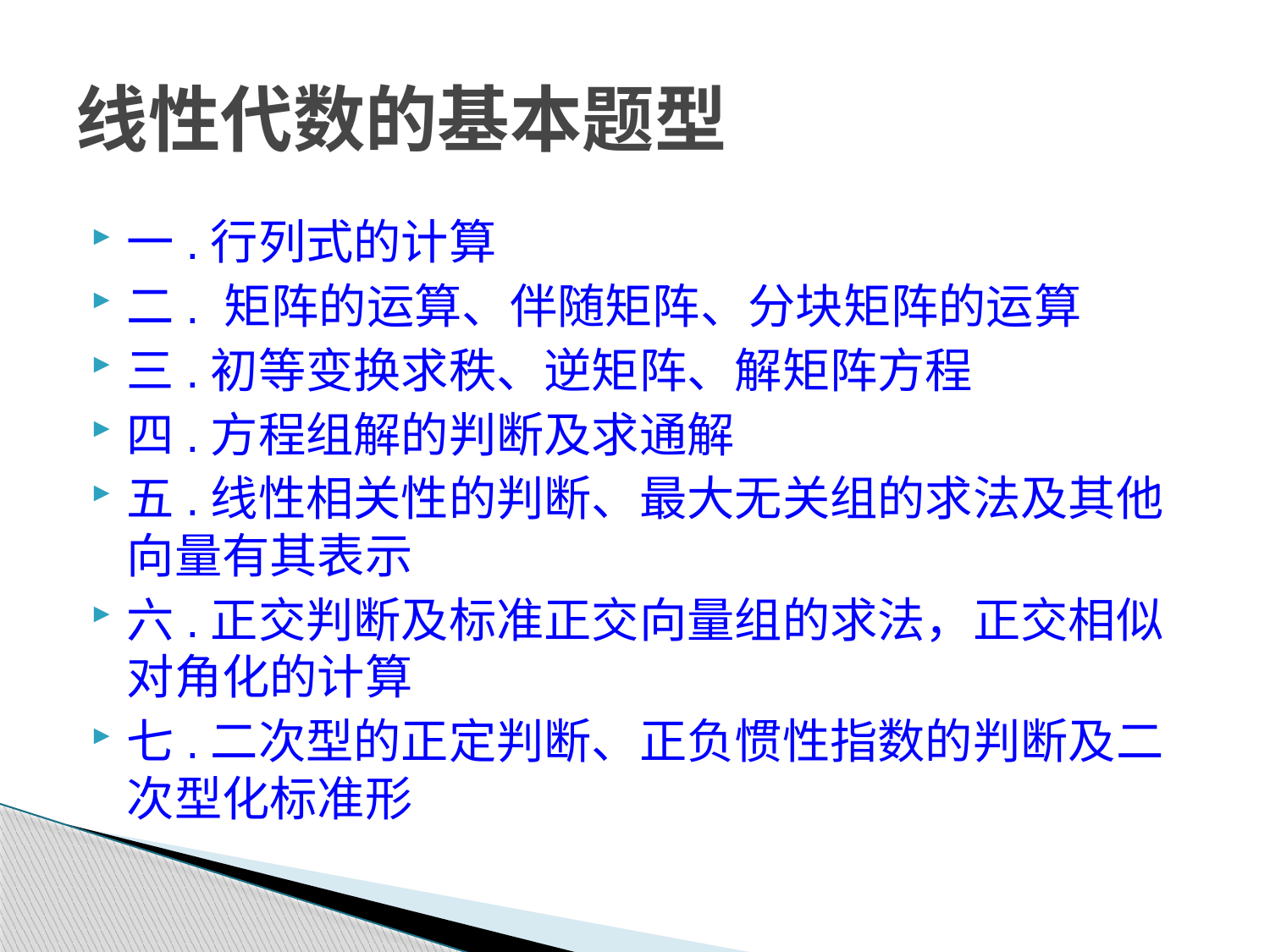

# 线性代数的基本题型
一.行列式的计算
二. 矩阵的运算、伴随矩阵、分块矩阵的运算
三.初等变换求秩、逆矩阵、解矩阵方程
四.方程组解的判断及求通解
五.线性相关性的判断、最大无关组的求法及其他向量有其表示
六.正交判断及标准正交向量组的求法，正交相似对角化的计算
七.二次型的正定判断、正负惯性指数的判断及二次型化标准形